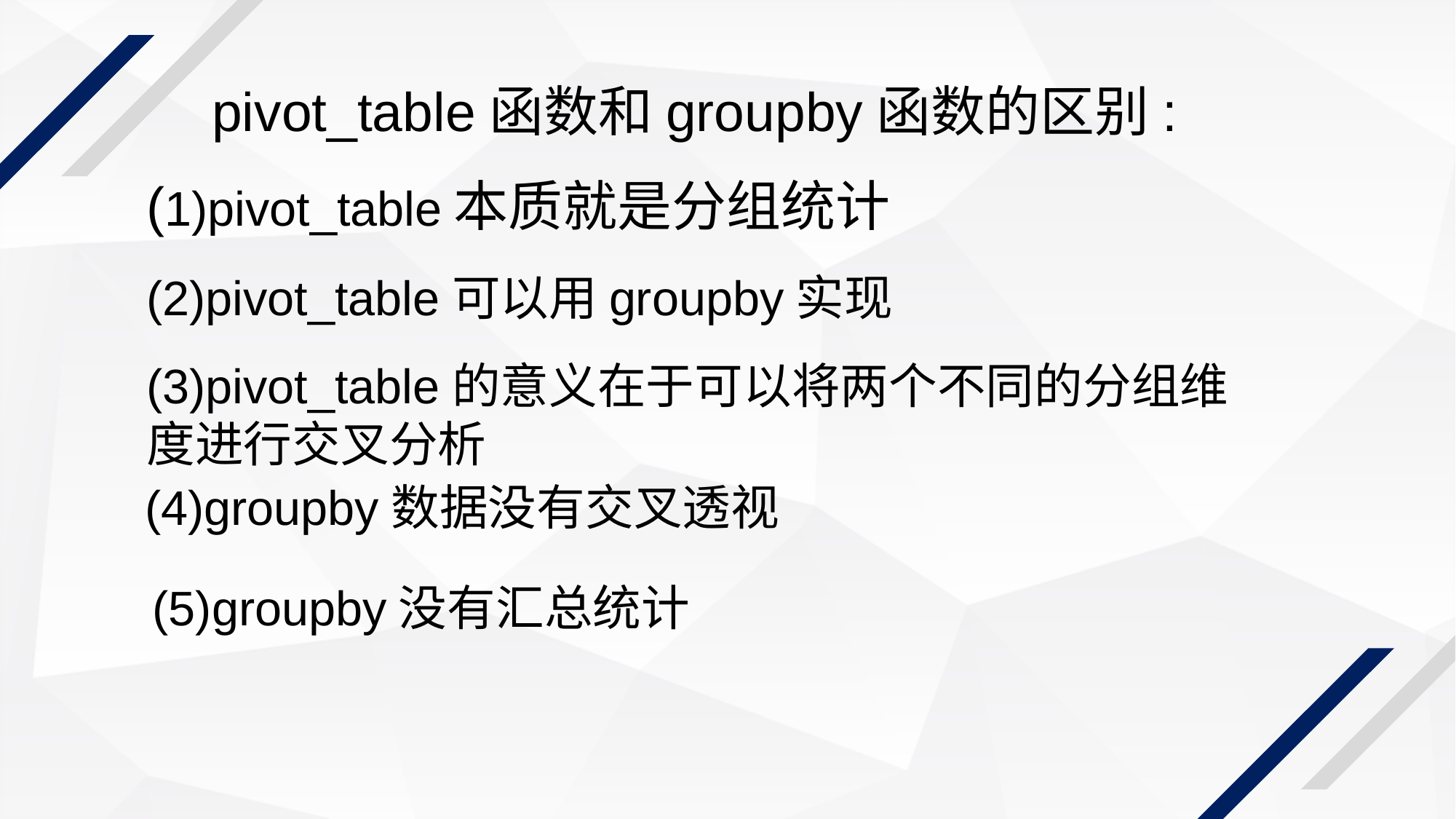

pivot_table函数和groupby函数的区别:
(1)pivot_table本质就是分组统计
(2)pivot_table可以用groupby实现
(3)pivot_table的意义在于可以将两个不同的分组维度进行交叉分析
(4)groupby数据没有交叉透视
(5)groupby没有汇总统计